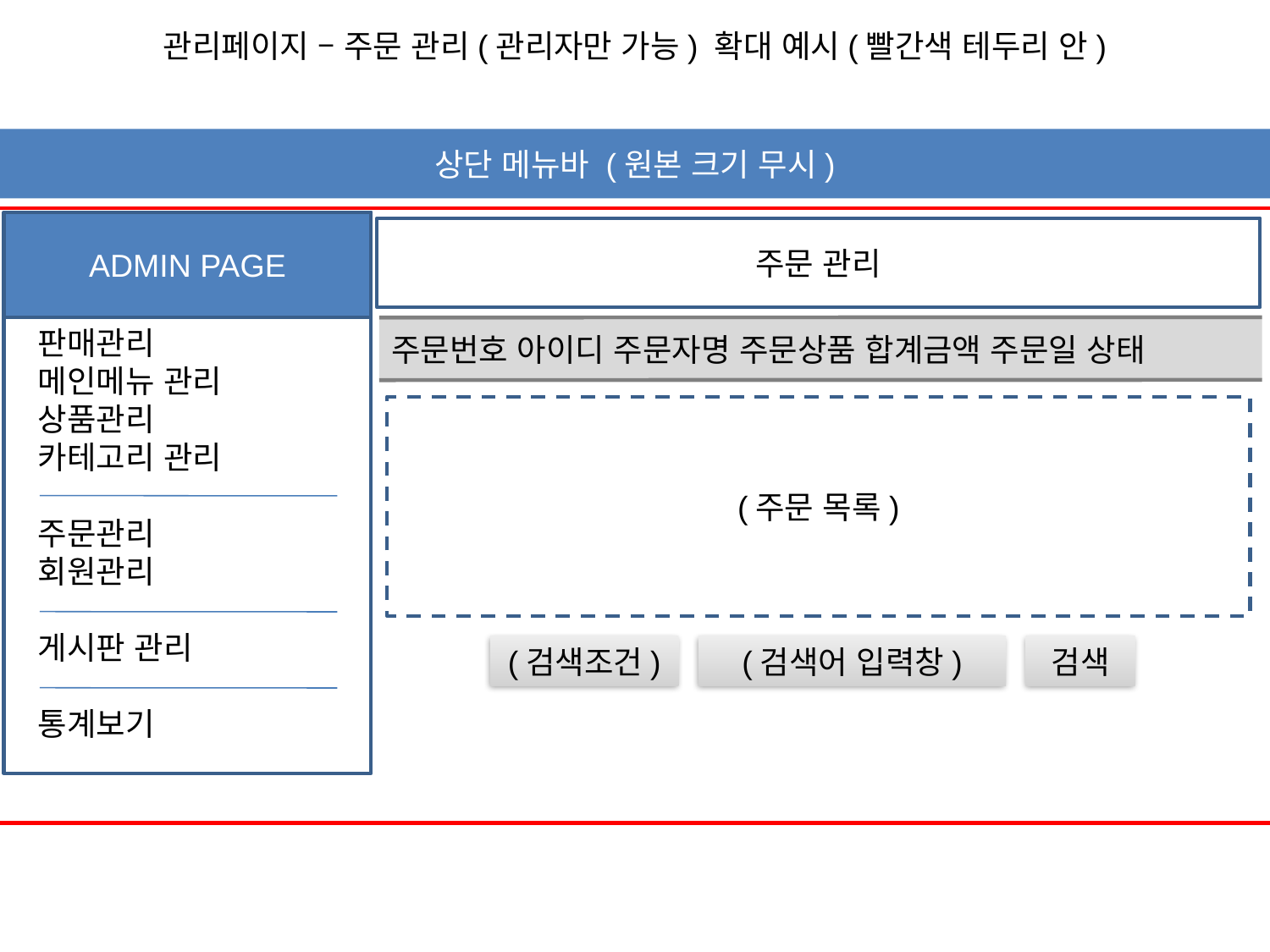

관리페이지 – 주문 관리(관리자만 가능) 확대 예시(빨간색 테두리 안)
상단 메뉴바 (원본 크기 무시)

ADMIN PAGE
주문 관리
  판매관리
  메인메뉴 관리
  상품관리
  카테고리 관리

  주문관리
  회원관리

  게시판 관리

  통계보기
주문번호 아이디 주문자명 주문상품 합계금액 주문일 상태
(주문 목록)
(검색조건)
(검색어 입력창)
검색